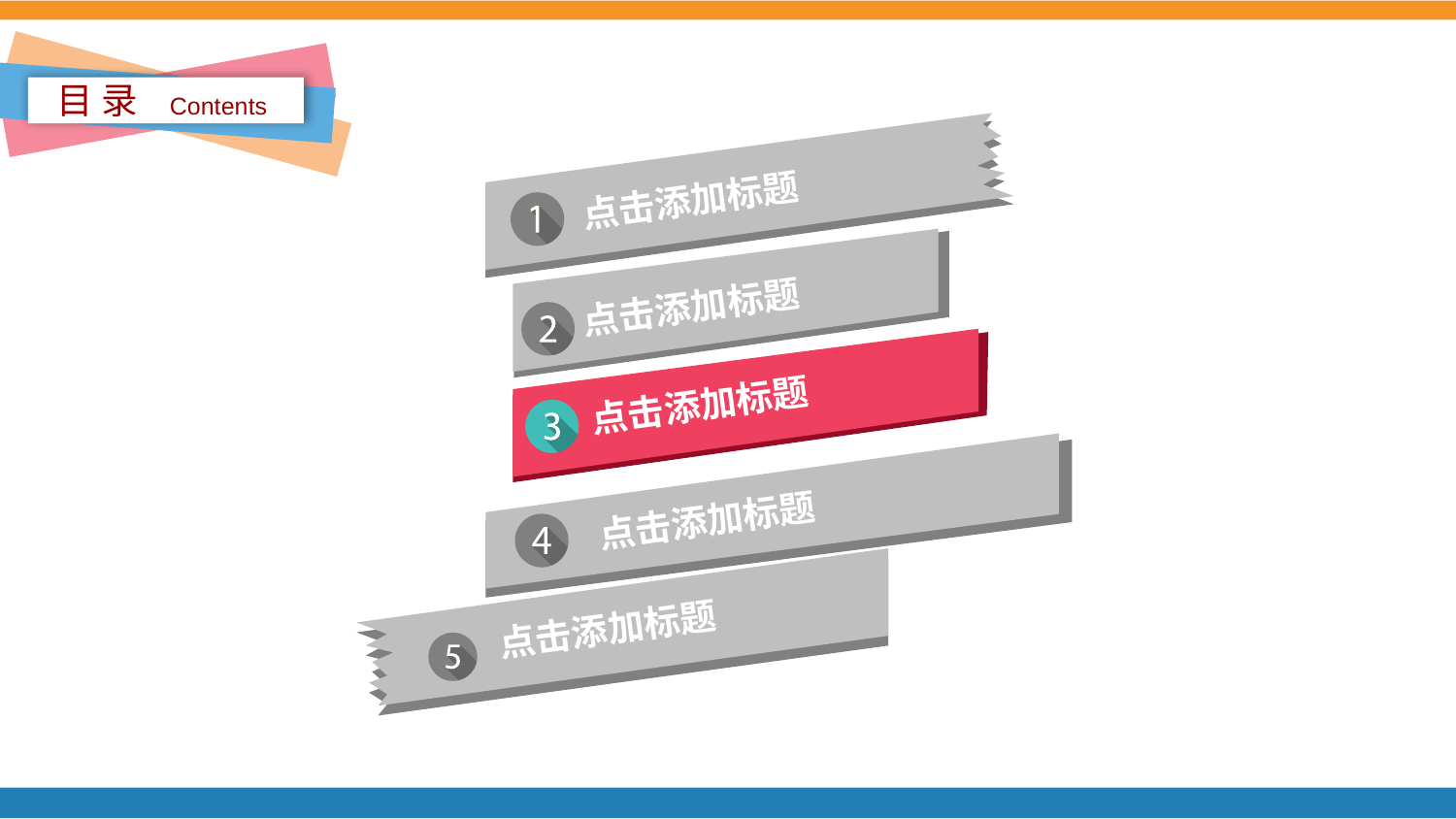

目 录

Contents

点击添加标题

点击添加标题

点击添加标题

点击添加标题

点击添加标题